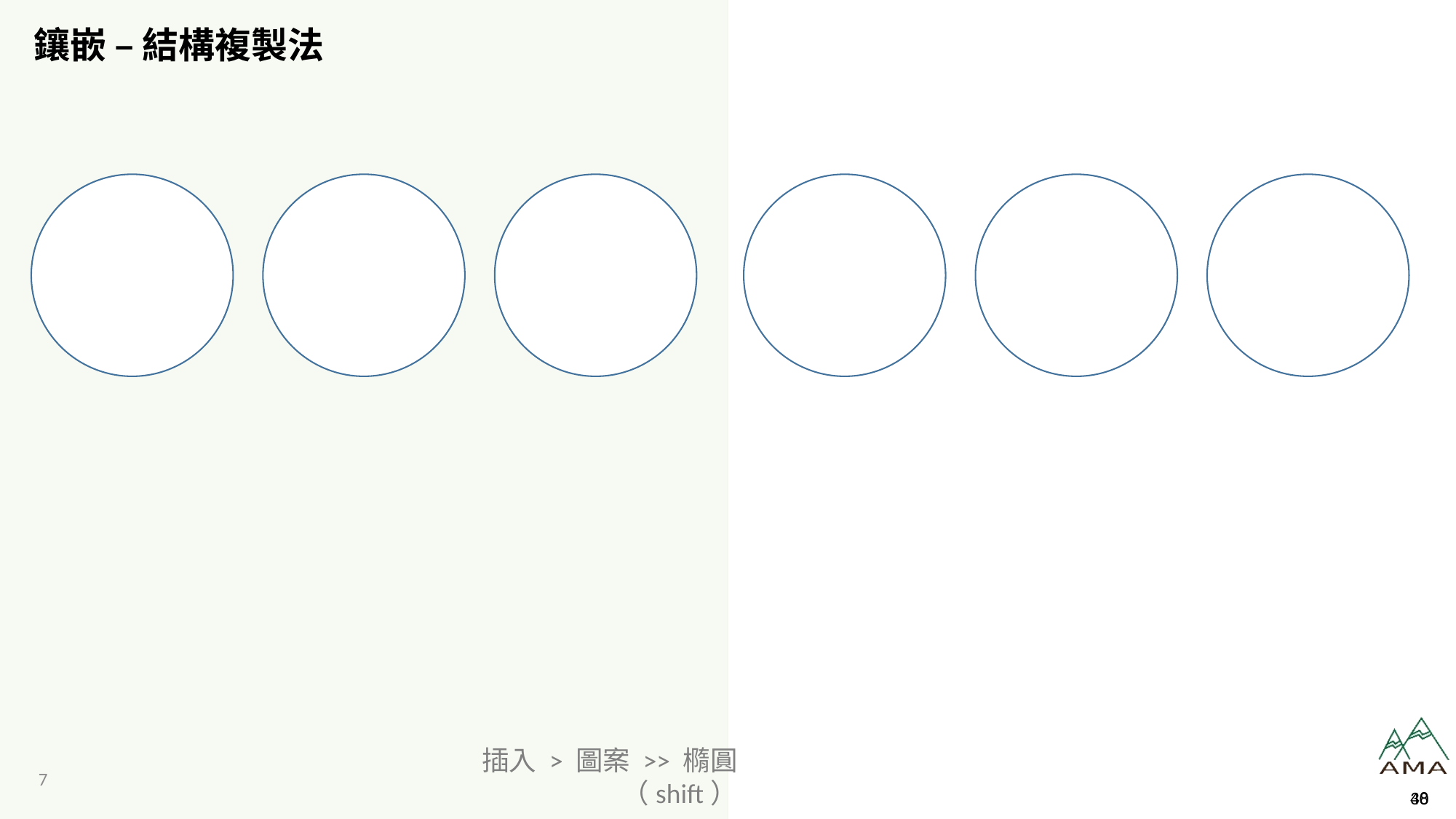

# 鑲嵌 – 結構複製法

插入 > 圖案 >> 橢圓（shift）
38
40